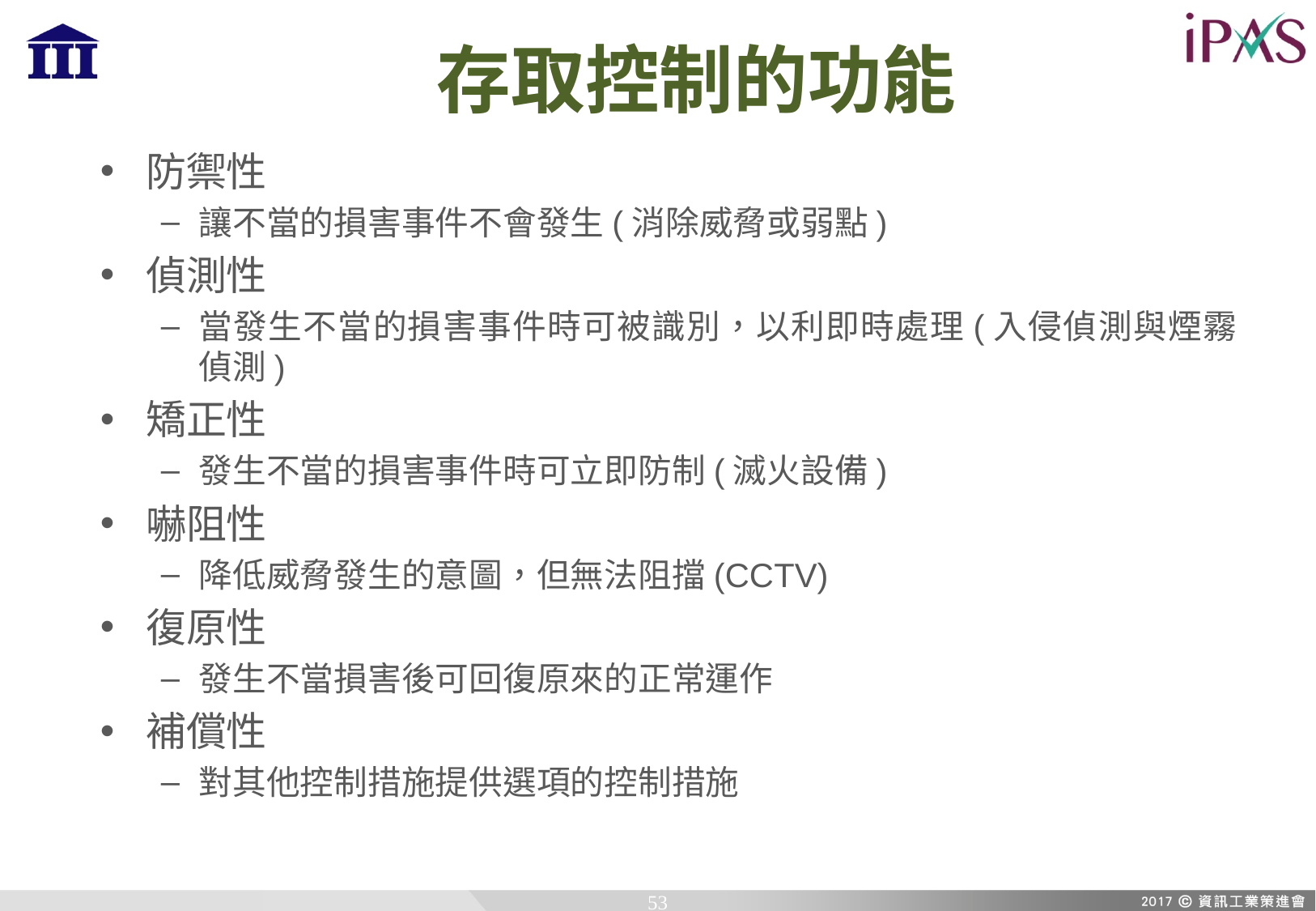

# 存取控制的功能
防禦性
讓不當的損害事件不會發生(消除威脅或弱點)
偵測性
當發生不當的損害事件時可被識別，以利即時處理(入侵偵測與煙霧偵測)
矯正性
發生不當的損害事件時可立即防制(滅火設備)
嚇阻性
降低威脅發生的意圖，但無法阻擋(CCTV)
復原性
發生不當損害後可回復原來的正常運作
補償性
對其他控制措施提供選項的控制措施
53